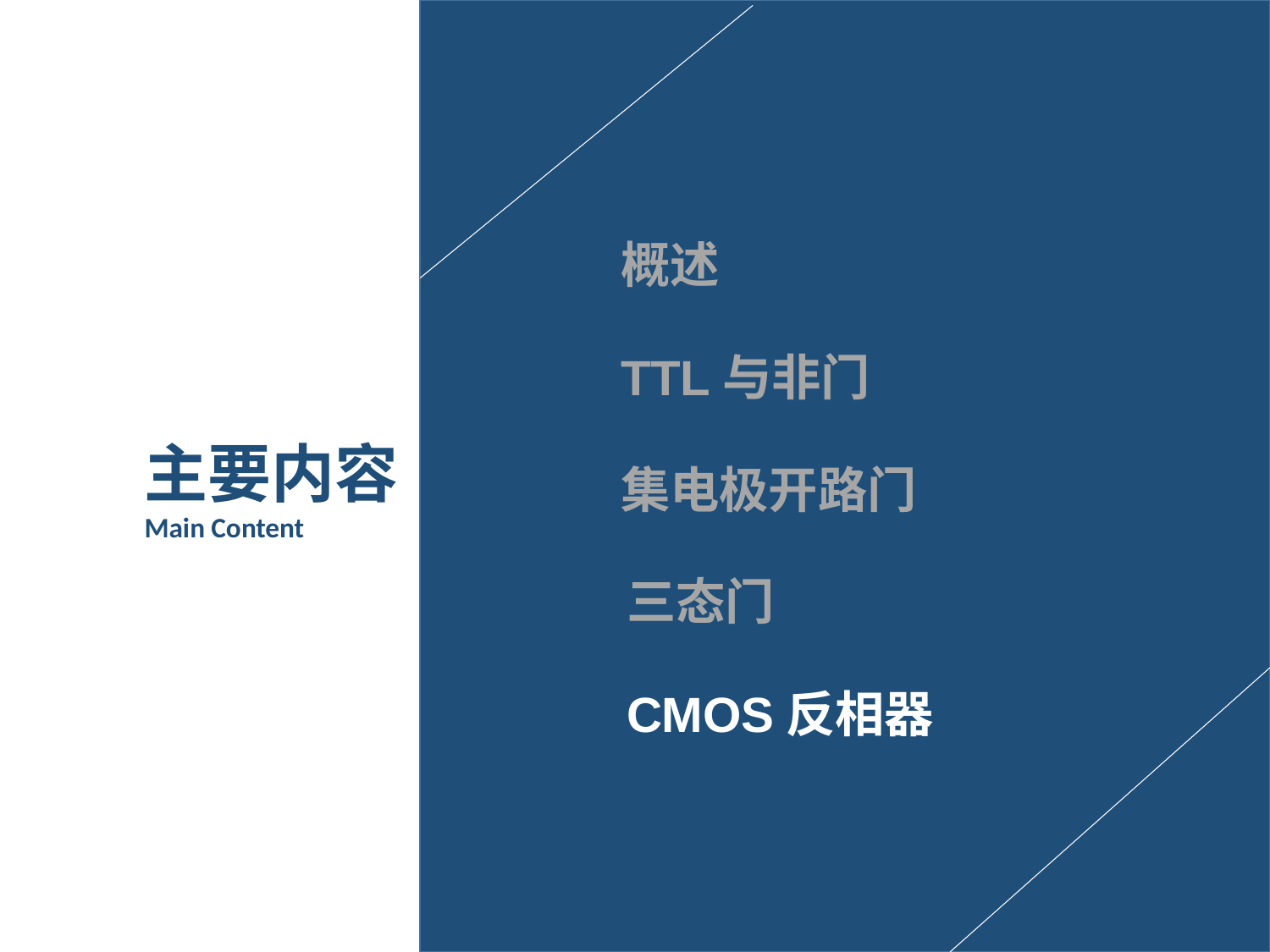

概述
TTL与非门
主要内容 Main Content
集电极开路门
三态门
CMOS反相器